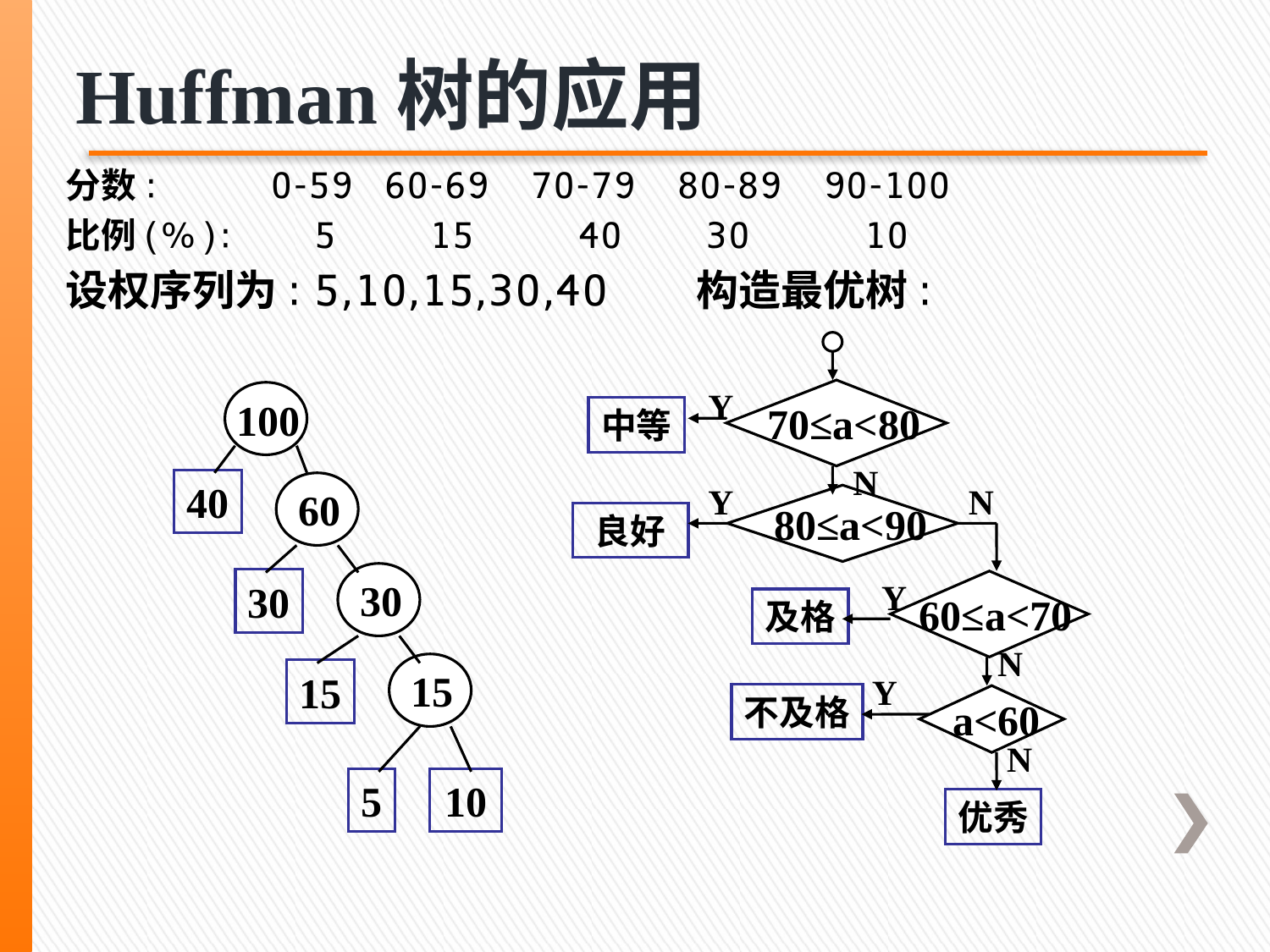

Huffman树的应用
分数:           0-59   60-69    70-79    80-89    90-100
比例(%):        5         15          40        30           10
设权序列为: 5,10,15,30,40      构造最优树:

Y

70≤a<80
中等

N

Y
N

80≤a<90
良好

Y

60≤a<70
及格

N

Y
不及格

a<60

N

优秀

100

40

60

30
30

15
15

10
5